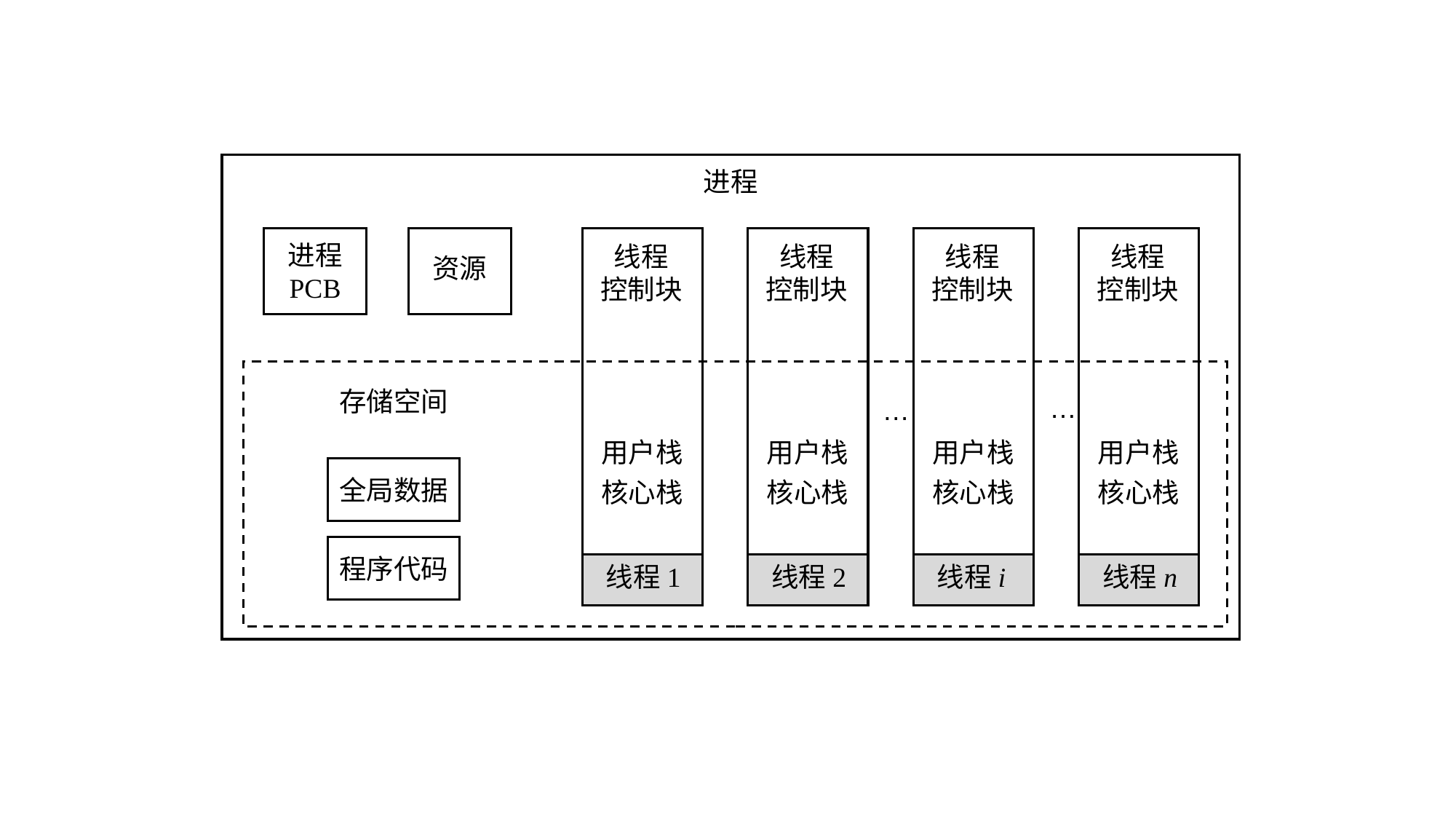

进程

线程
控制块
用户栈
核心栈

线程1

线程
控制块
用户栈
核心栈

线程2

线程
控制块
用户栈
核心栈

线程i

线程
控制块
用户栈
核心栈

线程n
进程
PCB
资源

存储空间
…
…
全局数据
程序代码